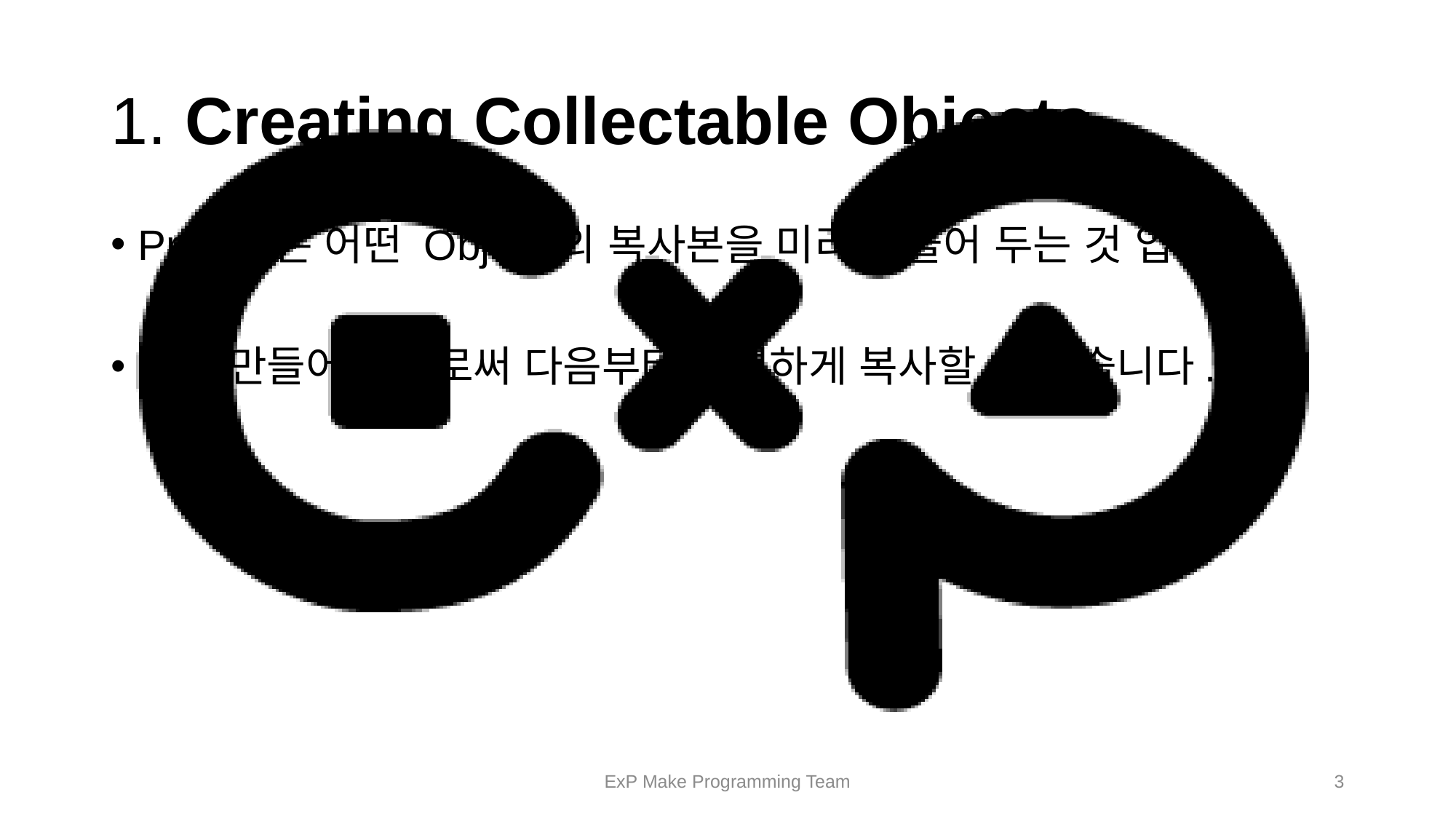

# 1. Creating Collectable Objects
Prefab은 어떤 Object의 복사본을 미리 만들어 두는 것 입니다.

미리 만들어 둠으로써 다음부터는 편하게 복사할 수 있습니다.
ExP Make Programming Team
3